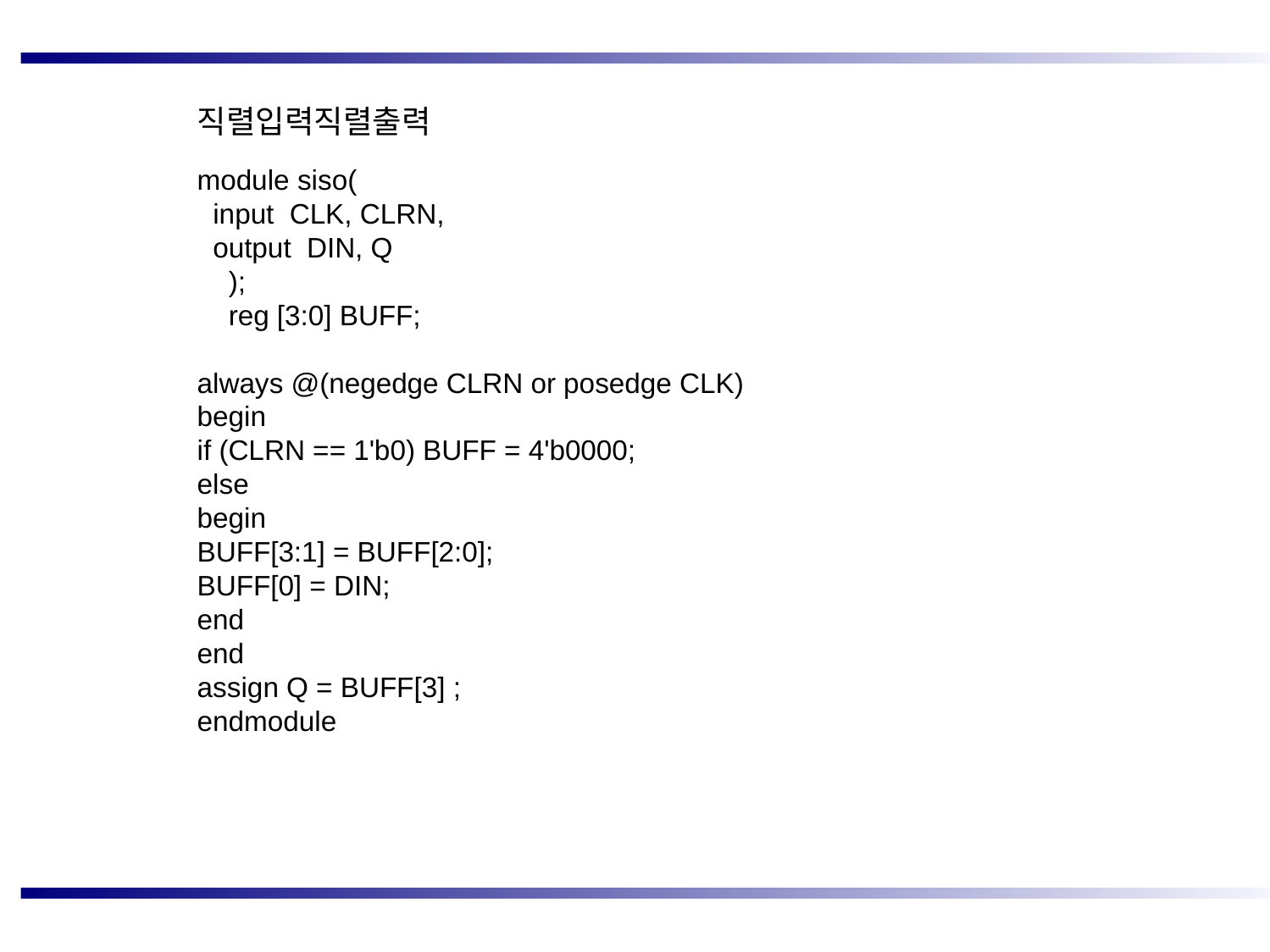

직렬입력직렬출력
module siso(
  input  CLK, CLRN,
  output  DIN, Q
    );
    reg [3:0] BUFF;

always @(negedge CLRN or posedge CLK)
begin
if (CLRN == 1'b0) BUFF = 4'b0000;
else
begin
BUFF[3:1] = BUFF[2:0];
BUFF[0] = DIN;
end
end
assign Q = BUFF[3] ;
endmodule